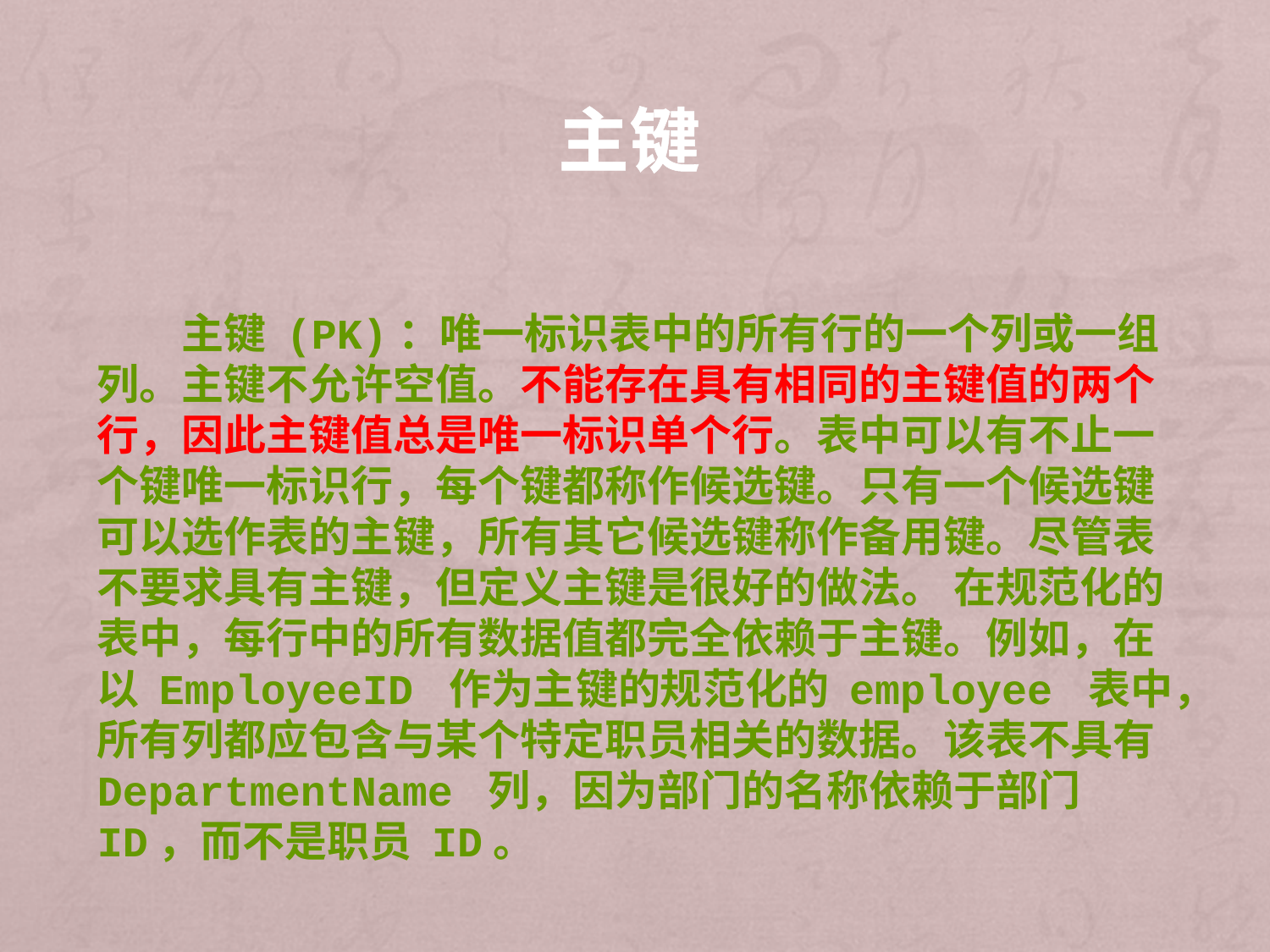

# 主键
　　主键 (PK)：唯一标识表中的所有行的一个列或一组列。主键不允许空值。不能存在具有相同的主键值的两个行，因此主键值总是唯一标识单个行。表中可以有不止一个键唯一标识行，每个键都称作候选键。只有一个候选键可以选作表的主键，所有其它候选键称作备用键。尽管表不要求具有主键，但定义主键是很好的做法。 在规范化的表中，每行中的所有数据值都完全依赖于主键。例如，在以 EmployeeID 作为主键的规范化的 employee 表中，所有列都应包含与某个特定职员相关的数据。该表不具有 DepartmentName 列，因为部门的名称依赖于部门 ID，而不是职员 ID。